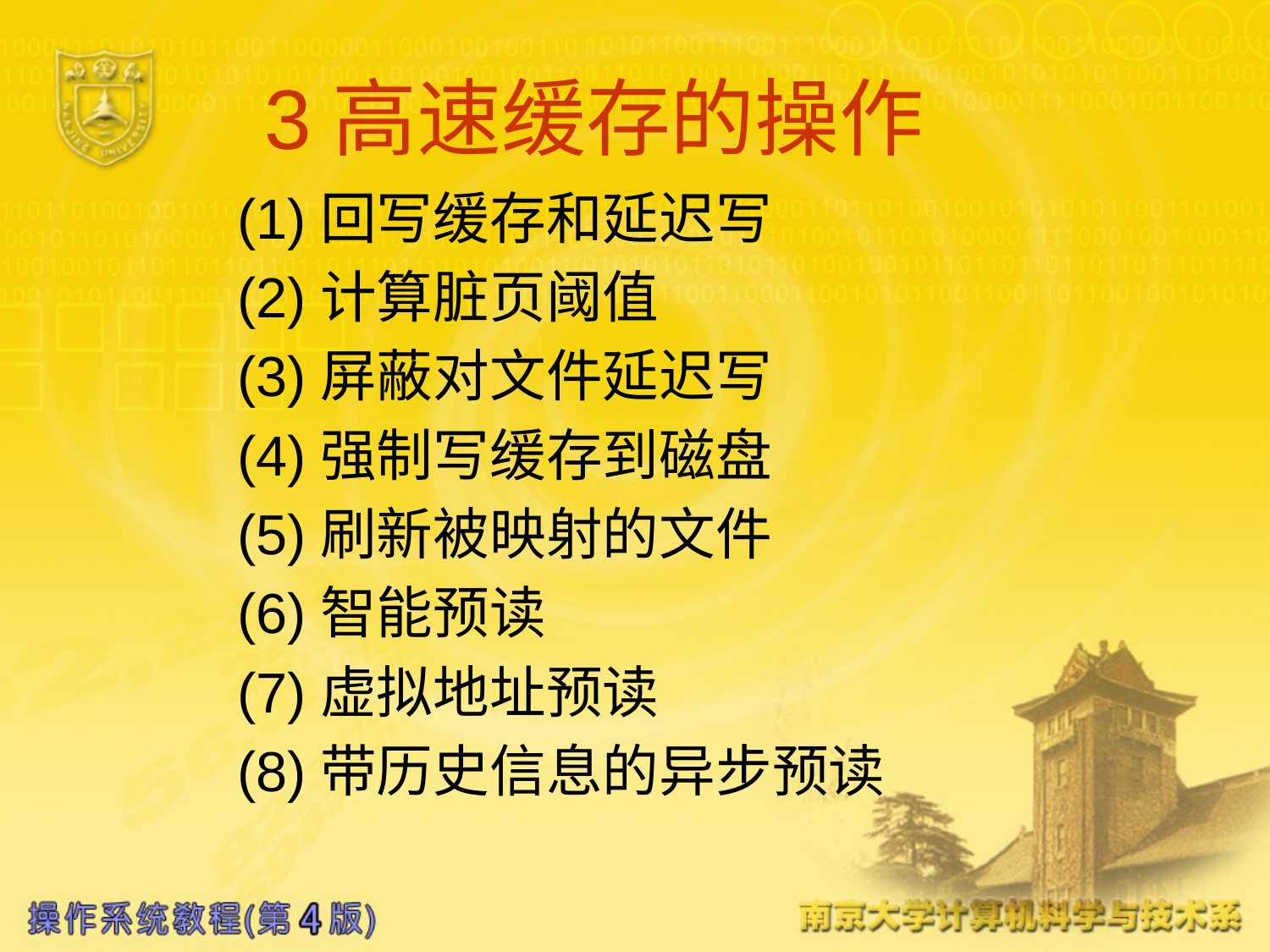

# 3高速缓存的操作
(1)回写缓存和延迟写
(2)计算脏页阈值
(3)屏蔽对文件延迟写
(4)强制写缓存到磁盘
(5)刷新被映射的文件
(6)智能预读
(7)虚拟地址预读
(8)带历史信息的异步预读